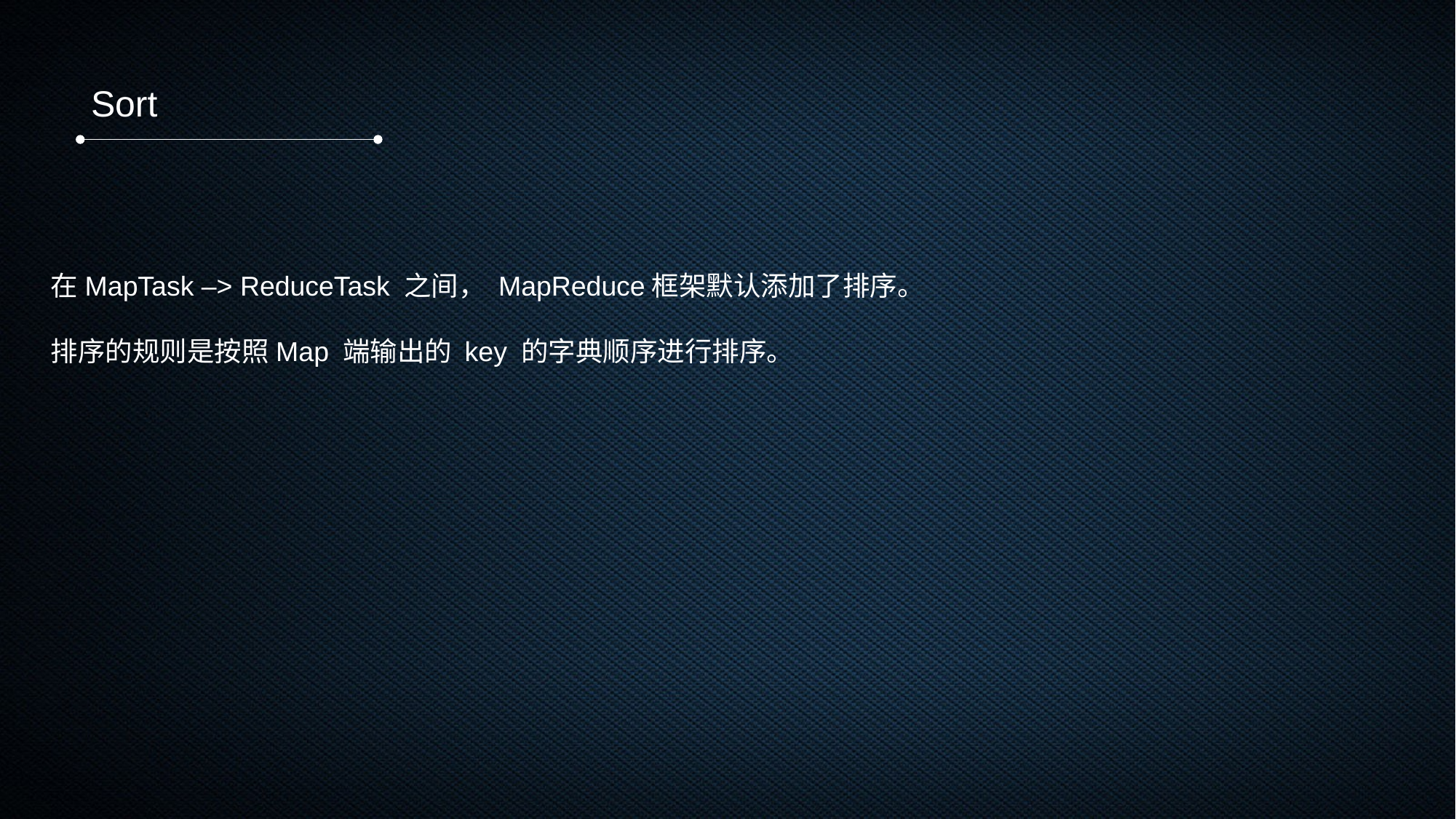

Sort
在MapTask –> ReduceTask 之间， MapReduce框架默认添加了排序。

排序的规则是按照Map 端输出的 key 的字典顺序进行排序。